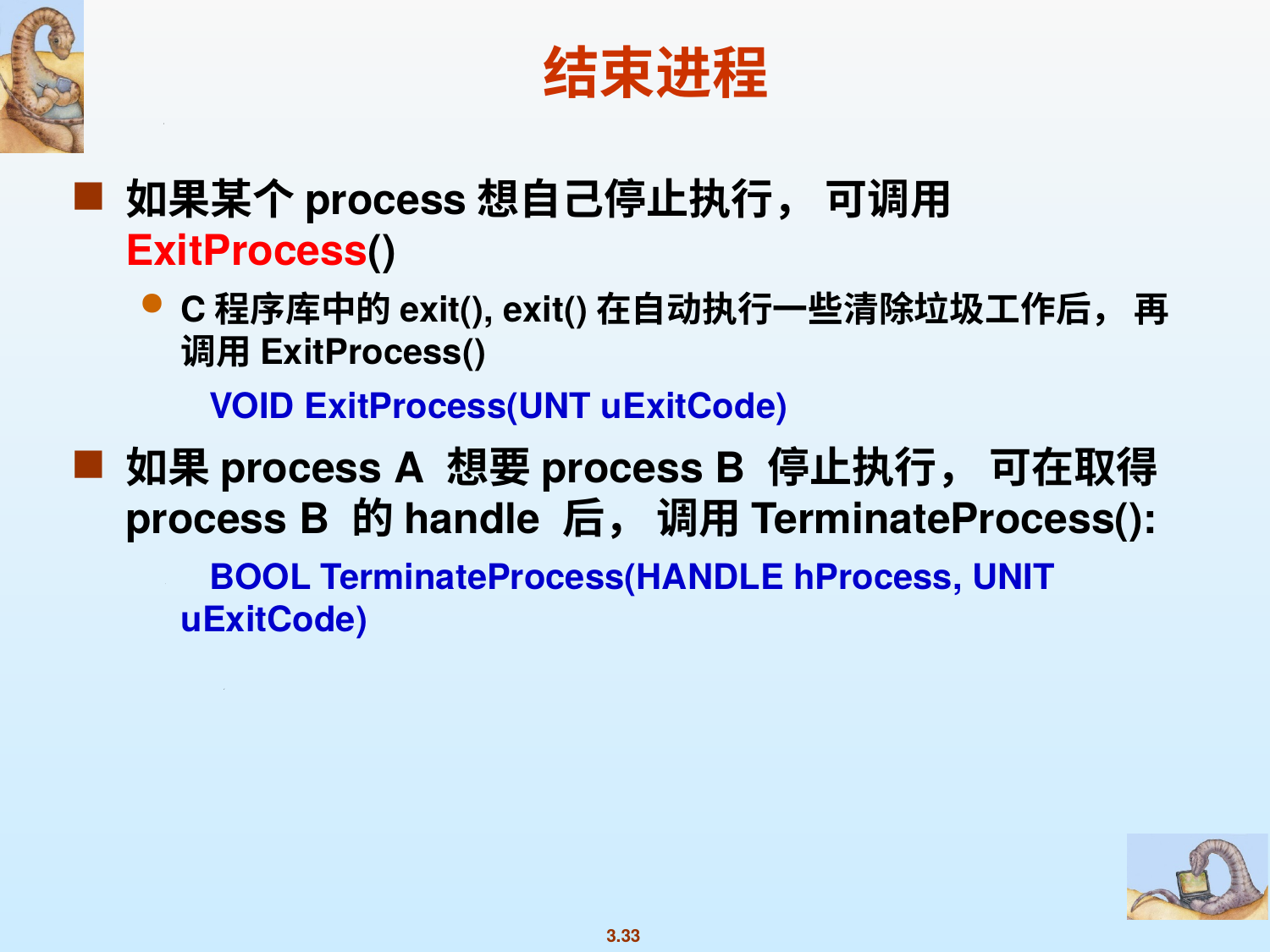

结束进程
如果某个process想自己停止执行， 可调用ExitProcess()
C程序库中的exit(), exit()在自动执行一些清除垃圾工作后， 再调用ExitProcess()
       VOID ExitProcess(UNT uExitCode)
如果process A 想要process B 停止执行， 可在取得process B 的handle 后， 调用TerminateProcess():
       BOOL TerminateProcess(HANDLE hProcess, UNIT uExitCode)